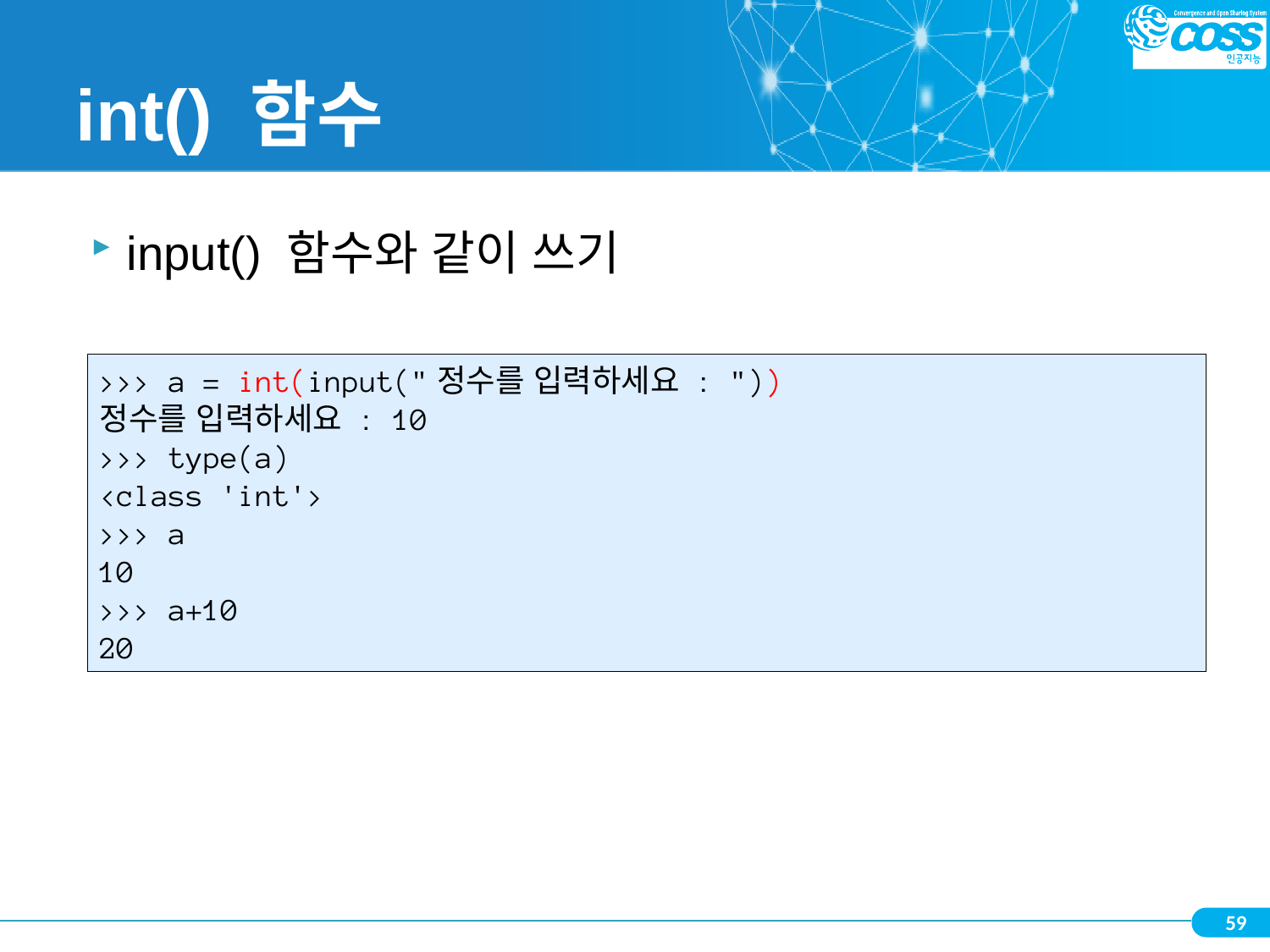

# int() 함수
input() 함수와 같이 쓰기
>>> a = int(input("정수를 입력하세요 : "))
정수를 입력하세요 : 10
>>> type(a)
<class 'int'>
>>> a
10
>>> a+10
20